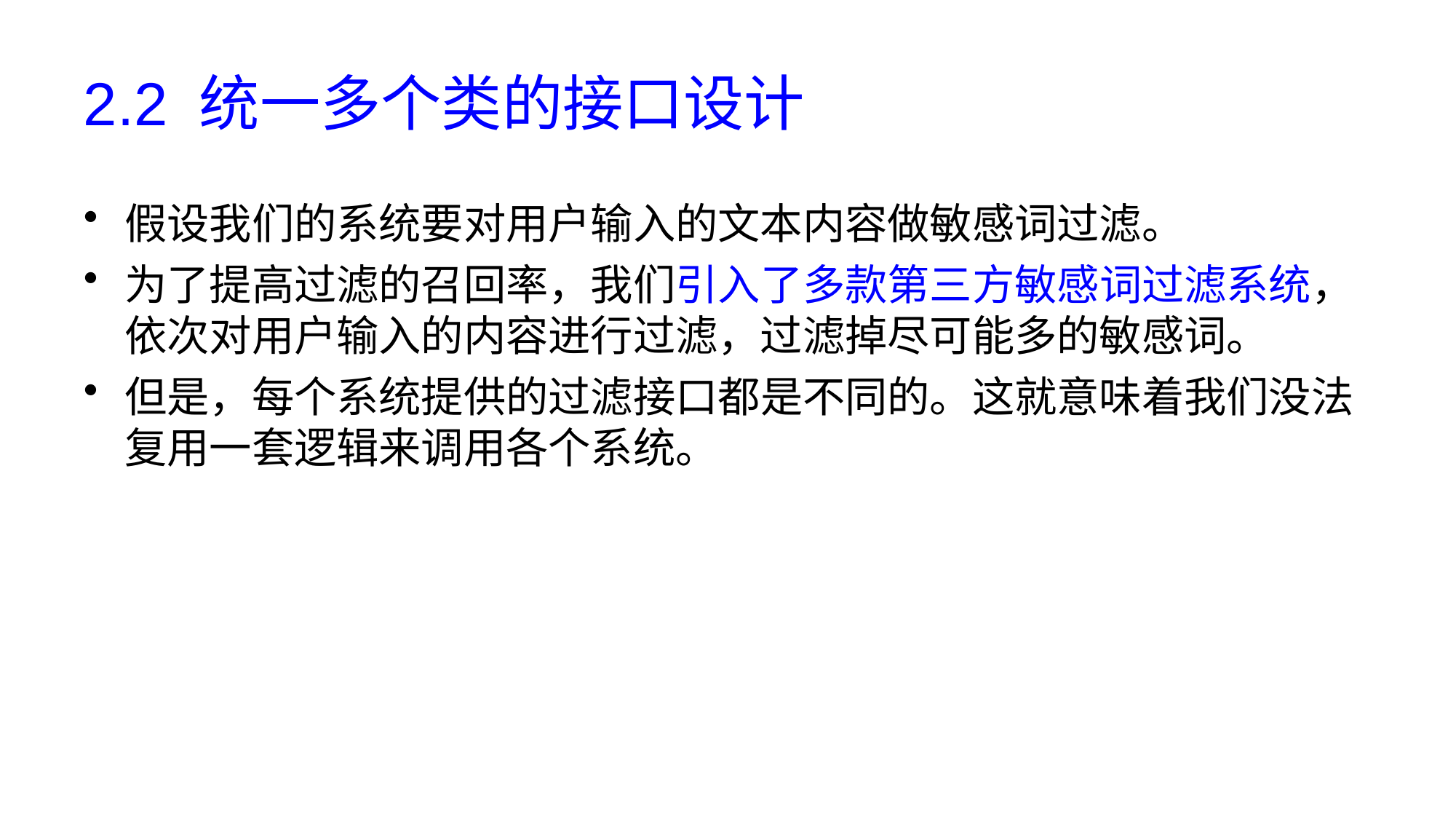

# 2.2 统一多个类的接口设计
假设我们的系统要对用户输入的文本内容做敏感词过滤。
为了提高过滤的召回率，我们引入了多款第三方敏感词过滤系统，依次对用户输入的内容进行过滤，过滤掉尽可能多的敏感词。
但是，每个系统提供的过滤接口都是不同的。这就意味着我们没法复用一套逻辑来调用各个系统。
24